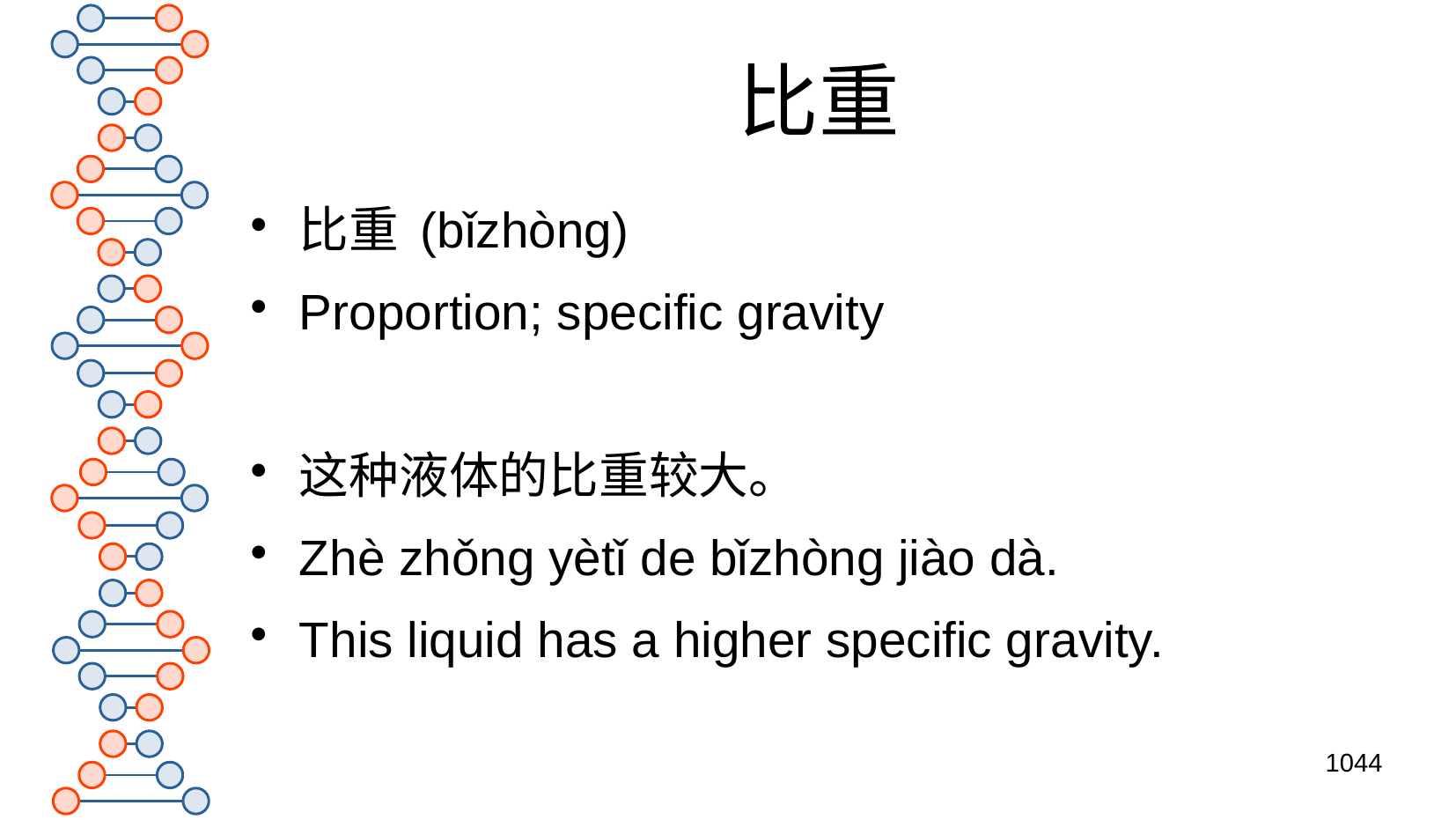

# 比重
比重 (bǐzhòng)
Proportion; specific gravity

这种液体的比重较大。
Zhè zhǒng yètǐ de bǐzhòng jiào dà.
This liquid has a higher specific gravity.

1044